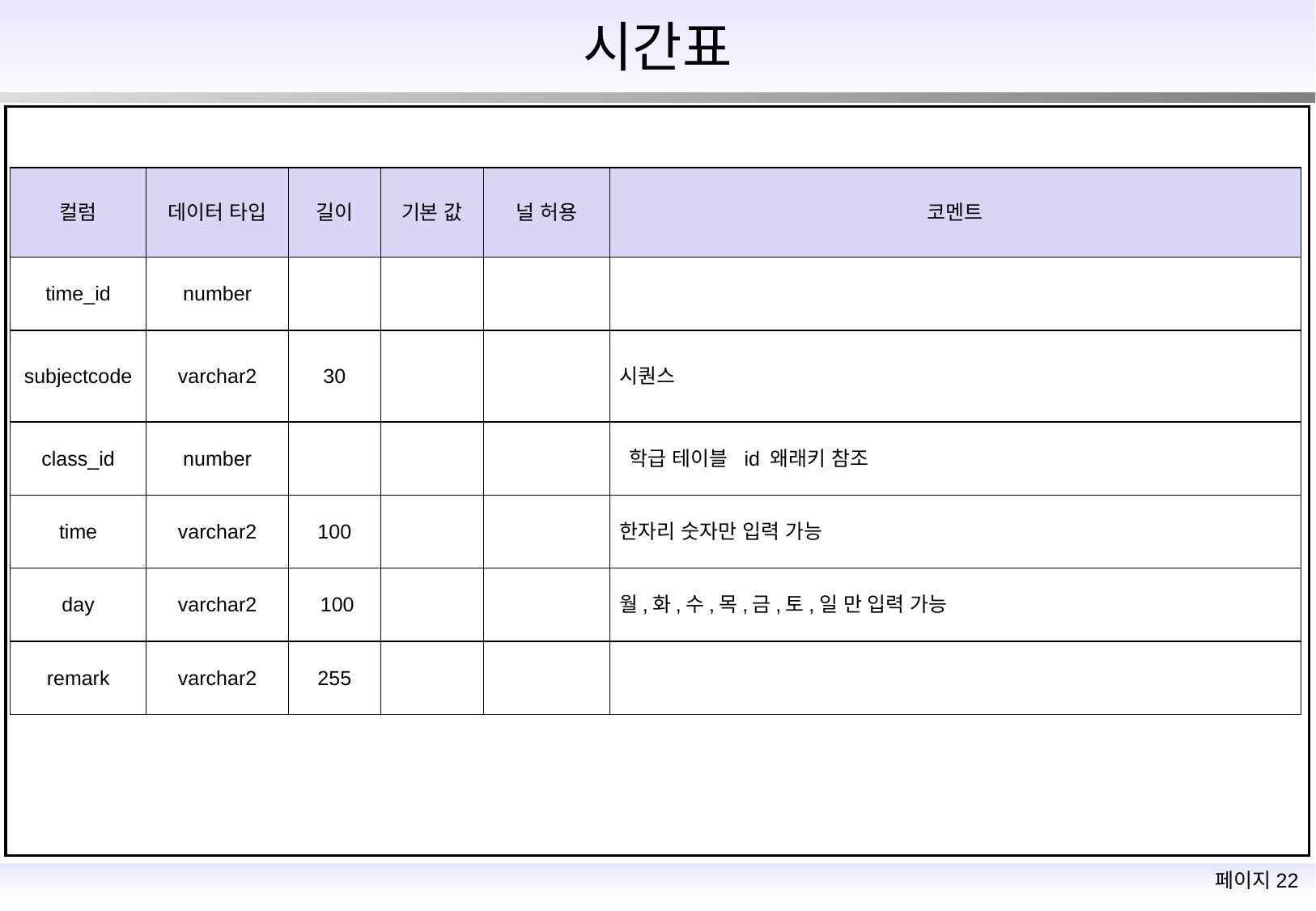

시간표
| 컬럼 | 데이터 타입 | 길이 | 기본 값 | 널 허용 | 코멘트 |
| --- | --- | --- | --- | --- | --- |
| time\_id | number |  |  |  |  |
| subjectcode | varchar2 | 30 |  |  | 시퀀스 |
| class\_id | number |  |  |  | 학급 테이블 id 왜래키 참조 |
| time | varchar2 | 100 |  |  | 한자리 숫자만 입력 가능 |
| day | varchar2 | 100 |  |  | 월,화,수,목,금,토,일 만 입력 가능 |
| remark | varchar2 | 255 |  |  |  |